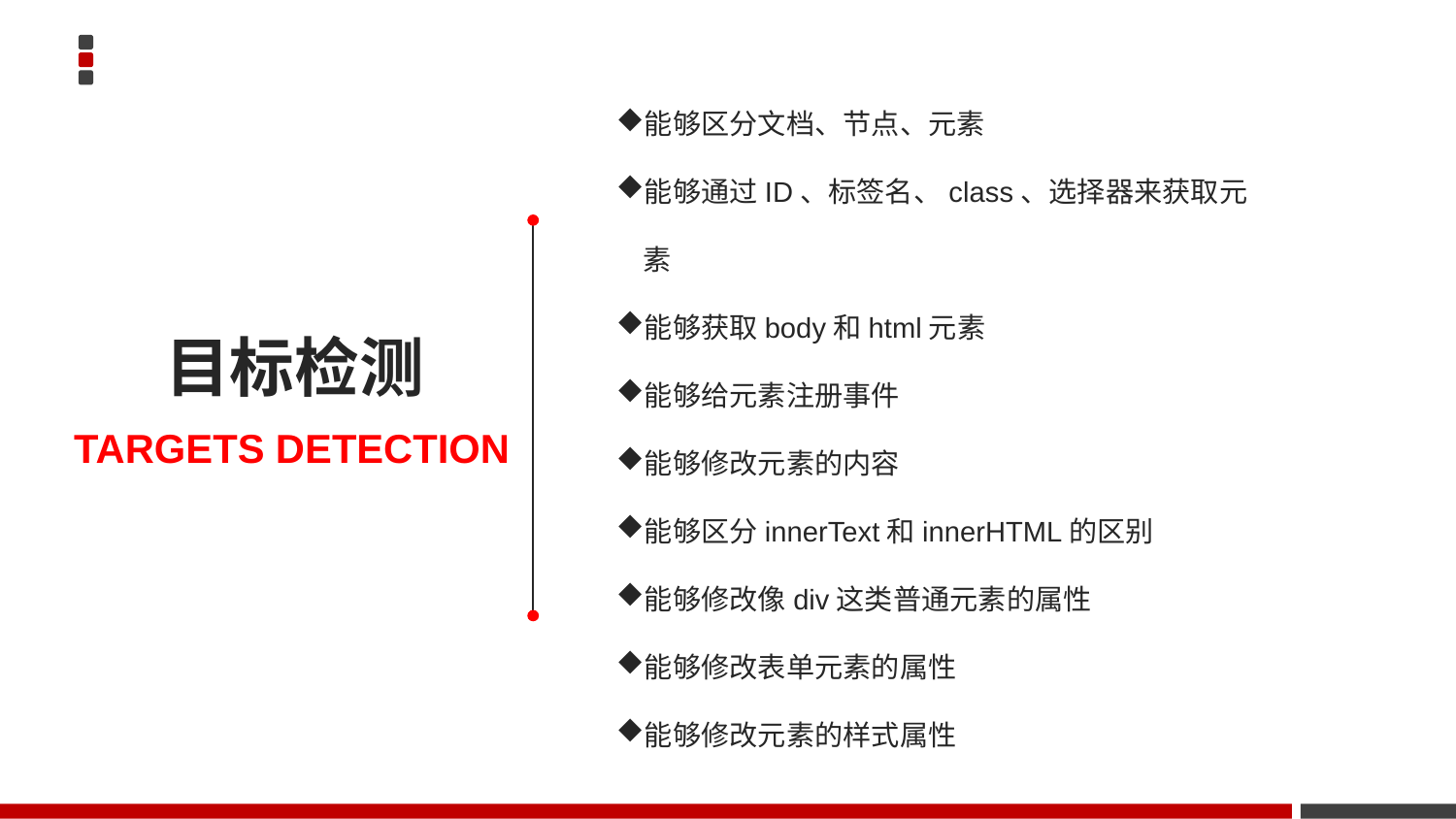

能够区分文档、节点、元素
能够通过ID、标签名、class、选择器来获取元素
能够获取body和html元素
能够给元素注册事件
能够修改元素的内容
能够区分innerText和innerHTML的区别
能够修改像div这类普通元素的属性
能够修改表单元素的属性
能够修改元素的样式属性

目标检测
TARGETS DETECTION